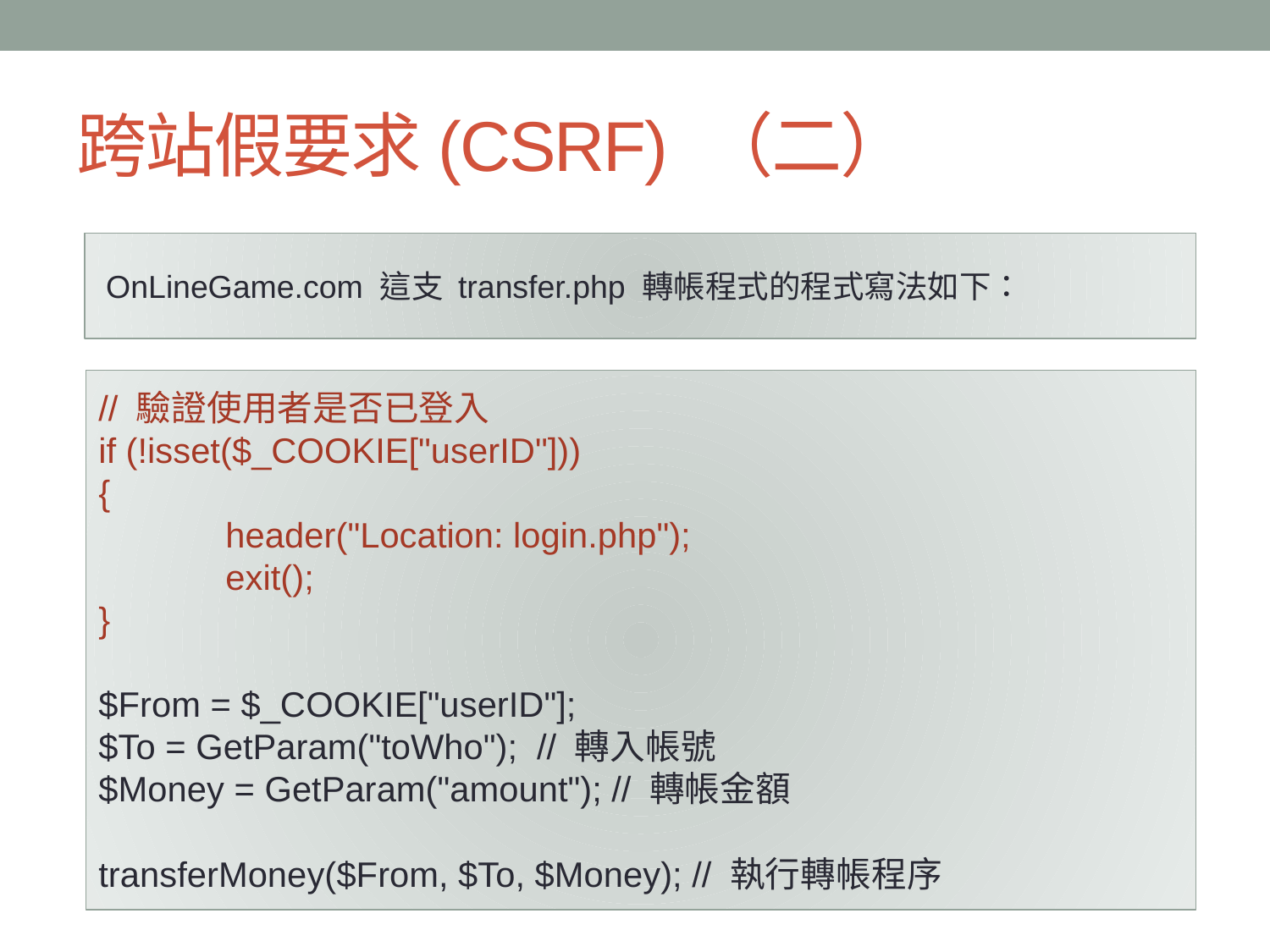

# 跨站假要求(CSRF) （二）
 OnLineGame.com 這支 transfer.php 轉帳程式的程式寫法如下：
// 驗證使用者是否已登入
if (!isset($_COOKIE["userID"]))
{
	header("Location: login.php");
	exit();
}

$From = $_COOKIE["userID"];
$To = GetParam("toWho");  // 轉入帳號
$Money = GetParam("amount"); // 轉帳金額

transferMoney($From, $To, $Money); // 執行轉帳程序